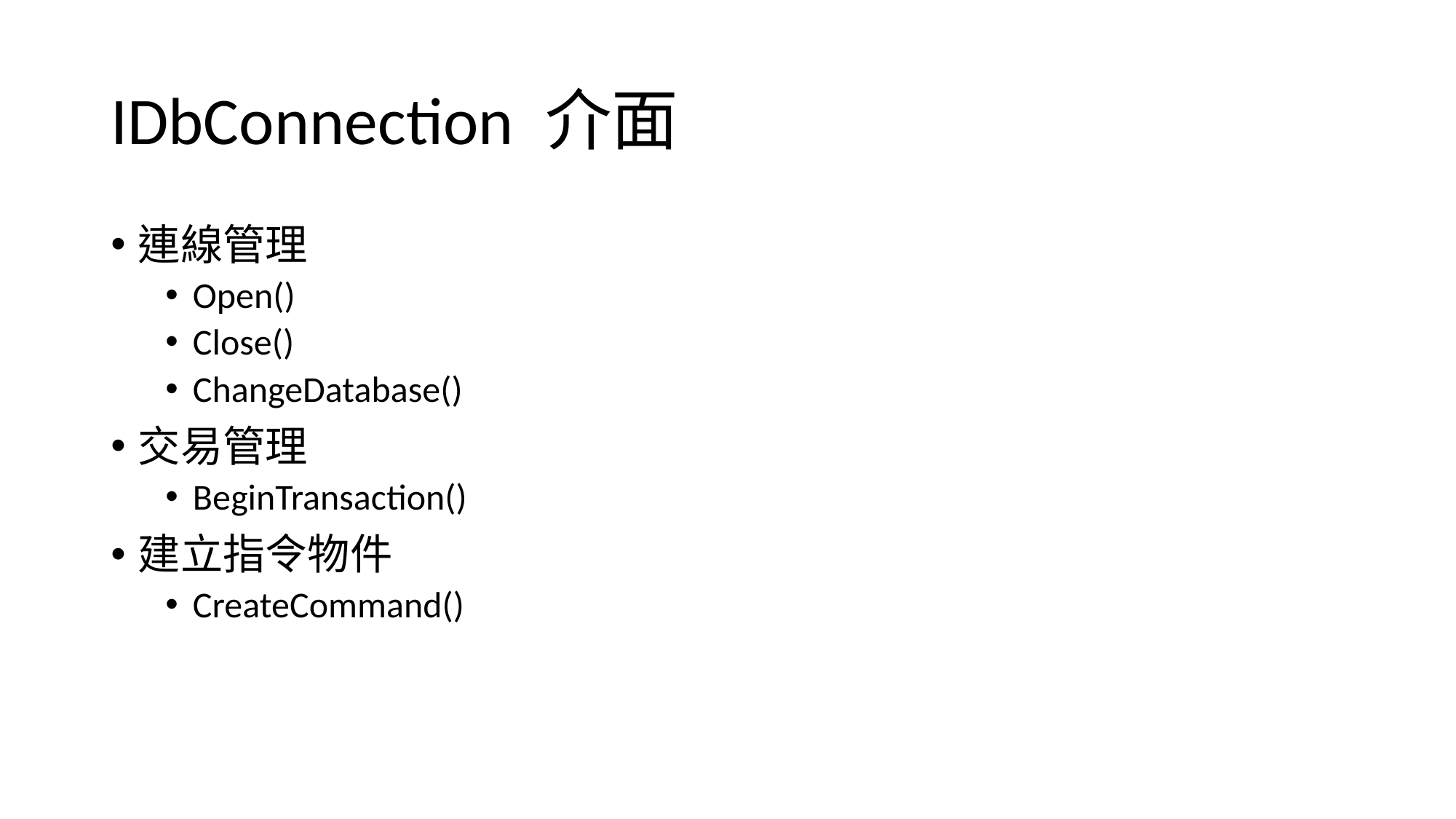

# IDbConnection 介面
連線管理
Open()
Close()
ChangeDatabase()
交易管理
BeginTransaction()
建立指令物件
CreateCommand()